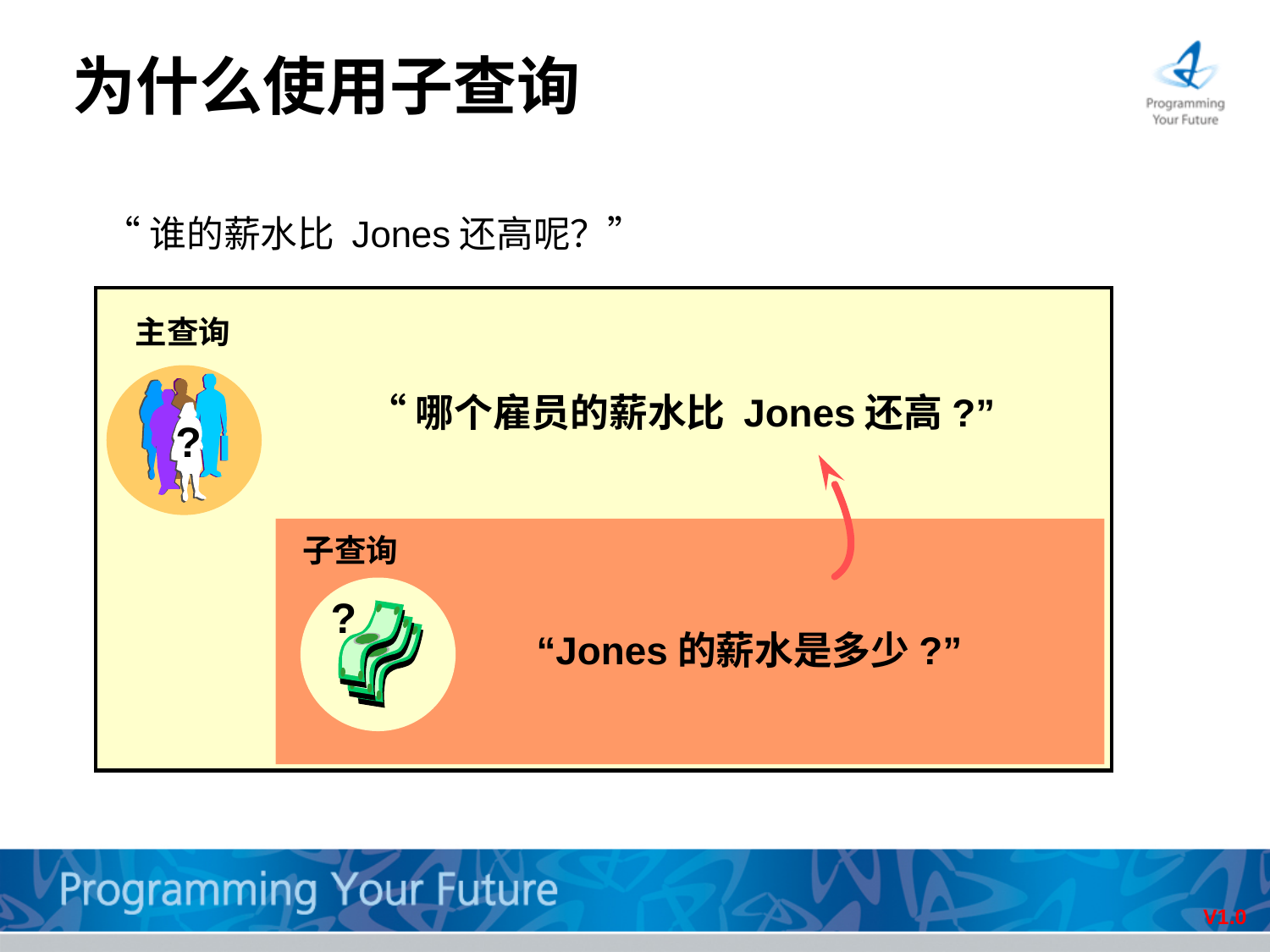

# 为什么使用子查询
“谁的薪水比 Jones还高呢？”

主查询

“哪个雇员的薪水比 Jones还高?”

?

子查询

?

“Jones的薪水是多少?”